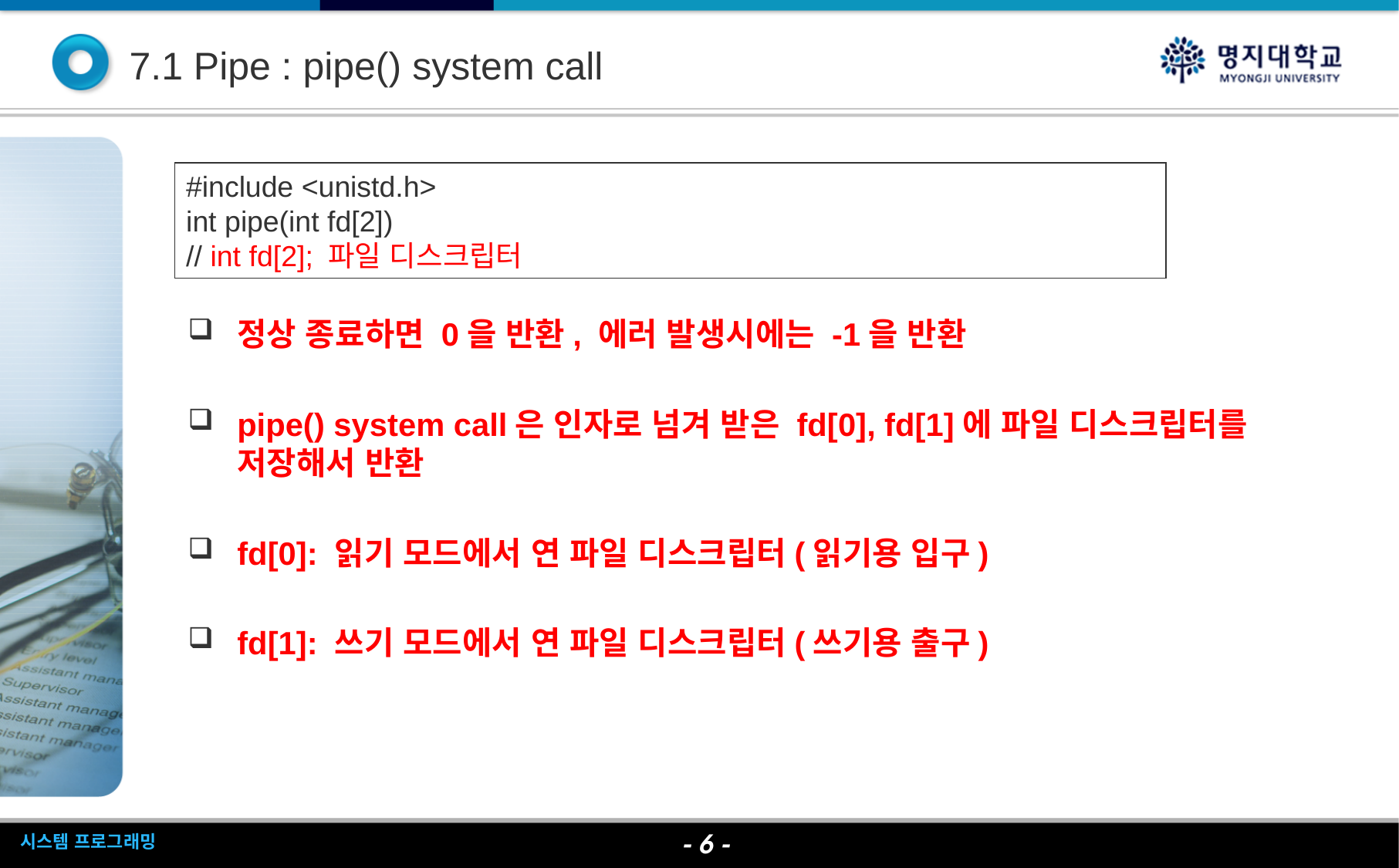

# 7.1 Pipe : pipe() system call
#include <unistd.h>
int pipe(int fd[2])
// int fd[2]; 파일 디스크립터
정상 종료하면 0을 반환, 에러 발생시에는 -1을 반환

pipe() system call은 인자로 넘겨 받은 fd[0], fd[1]에 파일 디스크립터를 저장해서 반환

fd[0]: 읽기 모드에서 연 파일 디스크립터(읽기용 입구)

fd[1]: 쓰기 모드에서 연 파일 디스크립터(쓰기용 출구)
- 6 -